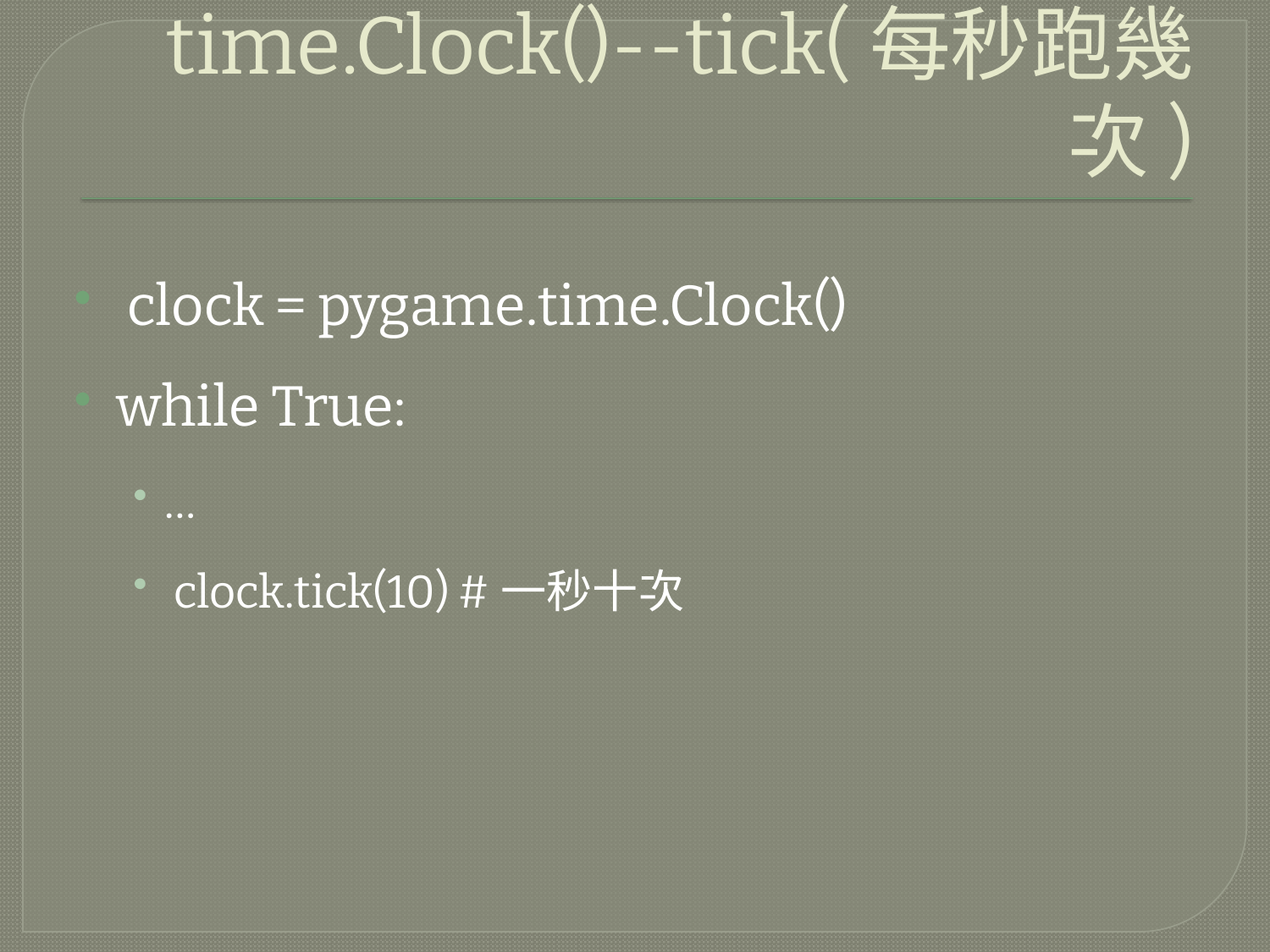

# time.Clock()--tick(每秒跑幾次)
 clock = pygame.time.Clock()
while True:
…
 clock.tick(10) #一秒十次